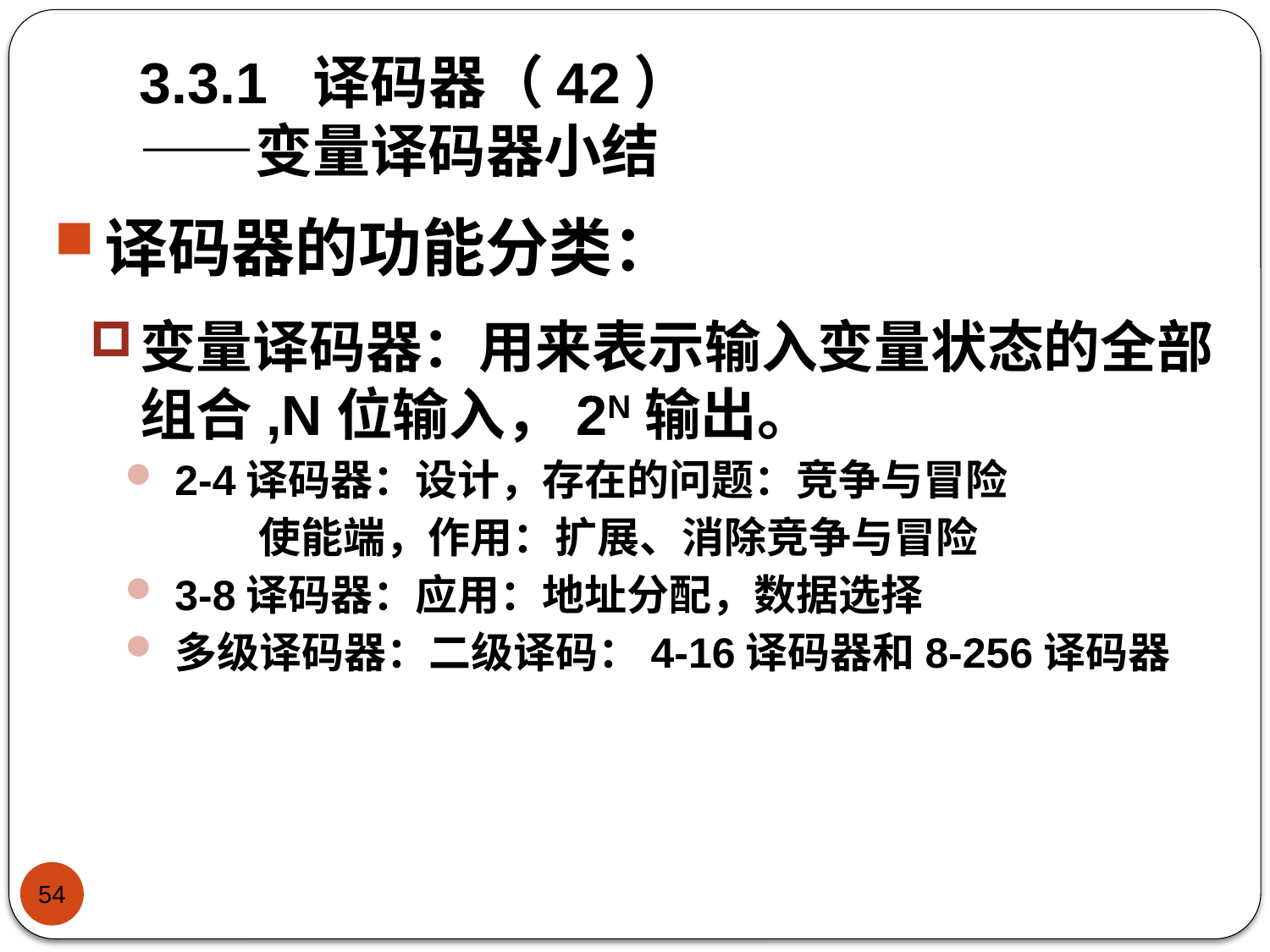

# 3.3.1  译码器（42） ——变量译码器小结
译码器的功能分类：
变量译码器：用来表示输入变量状态的全部组合,N位输入，2N输出。
2-4译码器：设计，存在的问题：竞争与冒险
             使能端，作用：扩展、消除竞争与冒险
3-8译码器：应用：地址分配，数据选择
多级译码器：二级译码：4-16译码器和8-256译码器
54